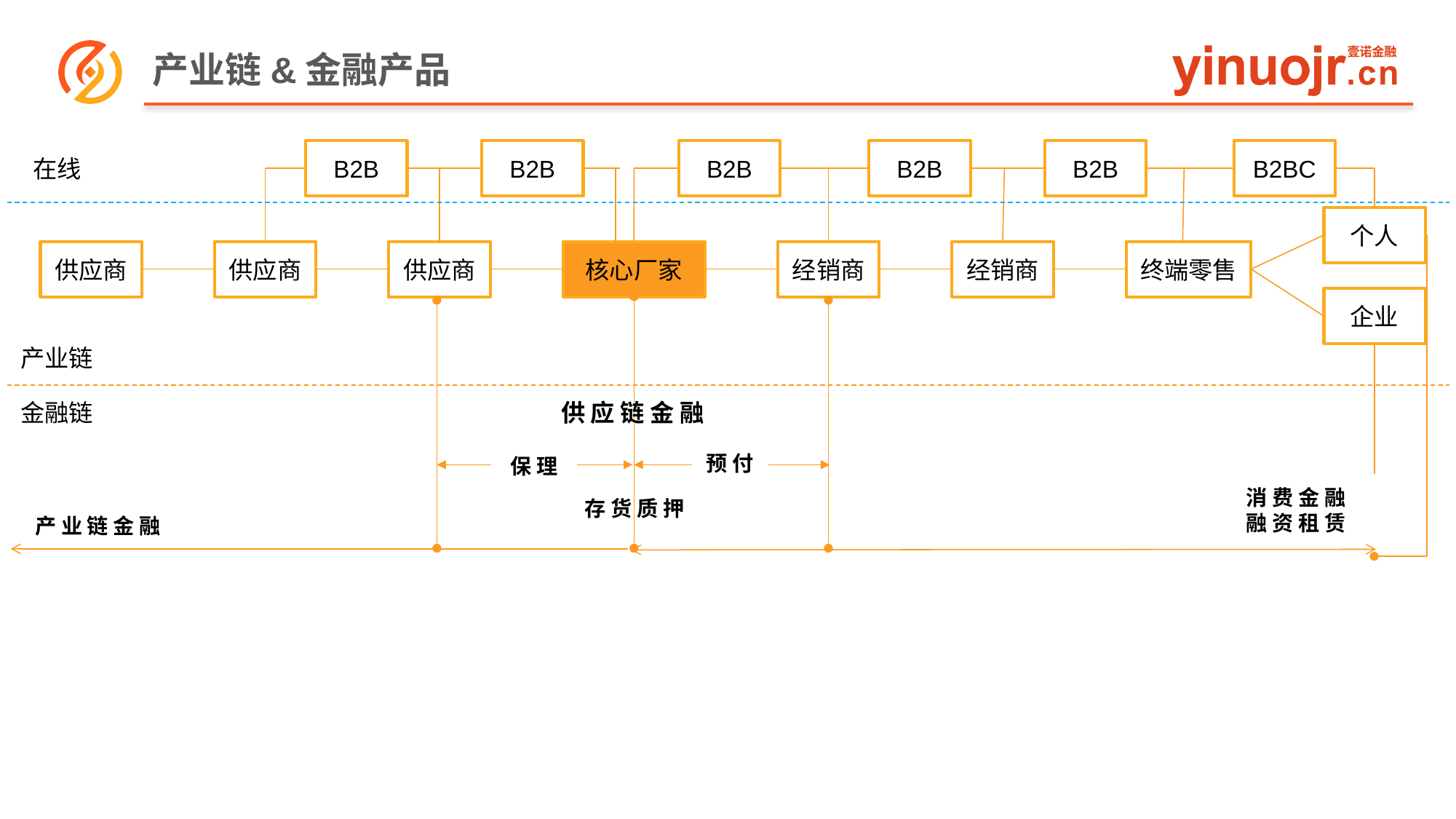

# 产业链&金融产品
在线
B2B
B2B
B2B
B2B
B2B
B2BC
个人
金融链
供 应 链 金 融
预 付
保 理
存 货 质 押
消 费 金 融
融 资 租 赁
产 业 链 金 融
供应商
供应商
供应商
核心厂家
经销商
经销商
终端零售
企业
产业链